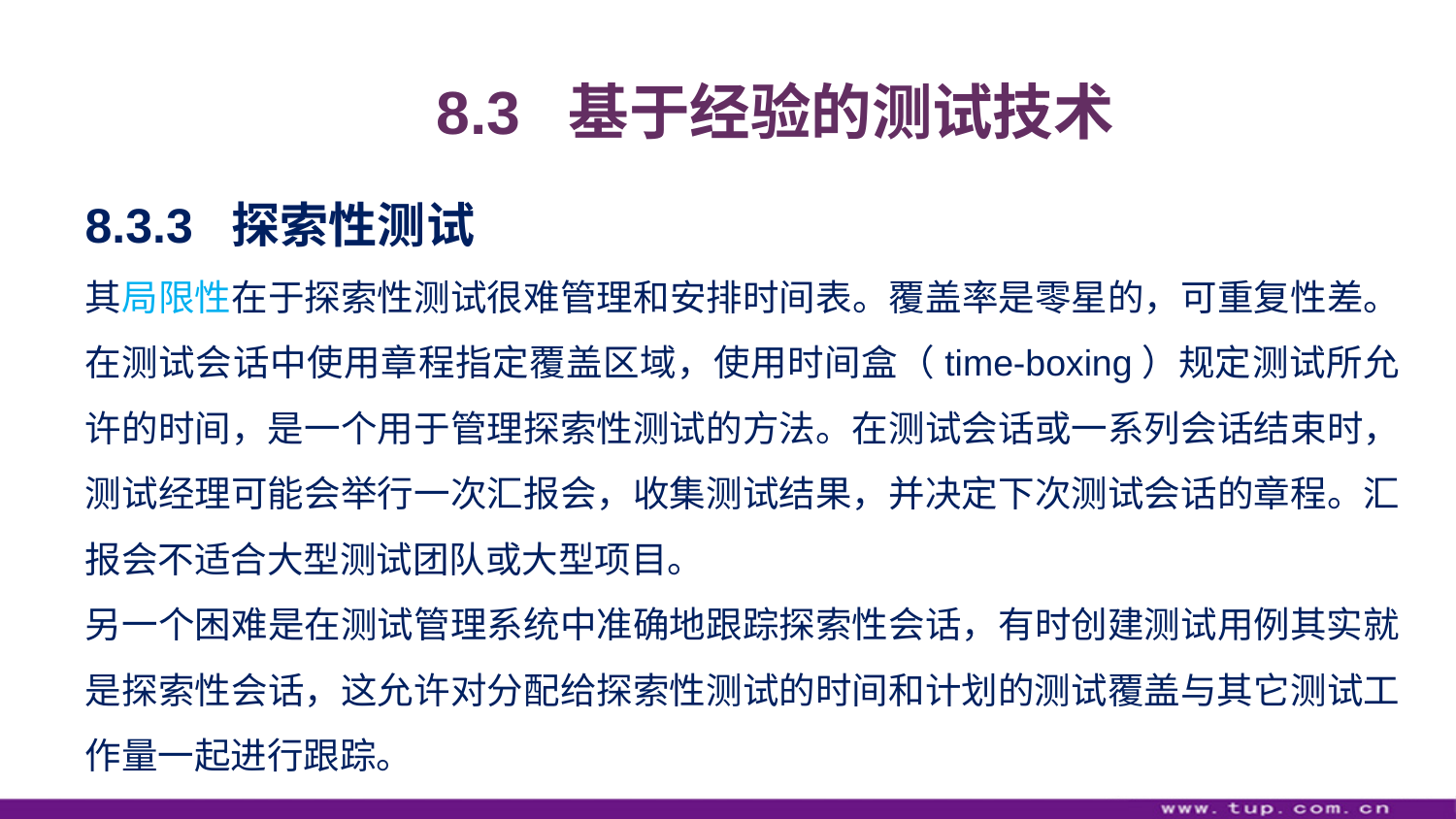

8.3  基于经验的测试技术

8.3.3  探索性测试
其局限性在于探索性测试很难管理和安排时间表。覆盖率是零星的，可重复性差。在测试会话中使用章程指定覆盖区域，使用时间盒（time-boxing）规定测试所允许的时间，是一个用于管理探索性测试的方法。在测试会话或一系列会话结束时，测试经理可能会举行一次汇报会，收集测试结果，并决定下次测试会话的章程。汇报会不适合大型测试团队或大型项目。
另一个困难是在测试管理系统中准确地跟踪探索性会话，有时创建测试用例其实就是探索性会话，这允许对分配给探索性测试的时间和计划的测试覆盖与其它测试工作量一起进行跟踪。